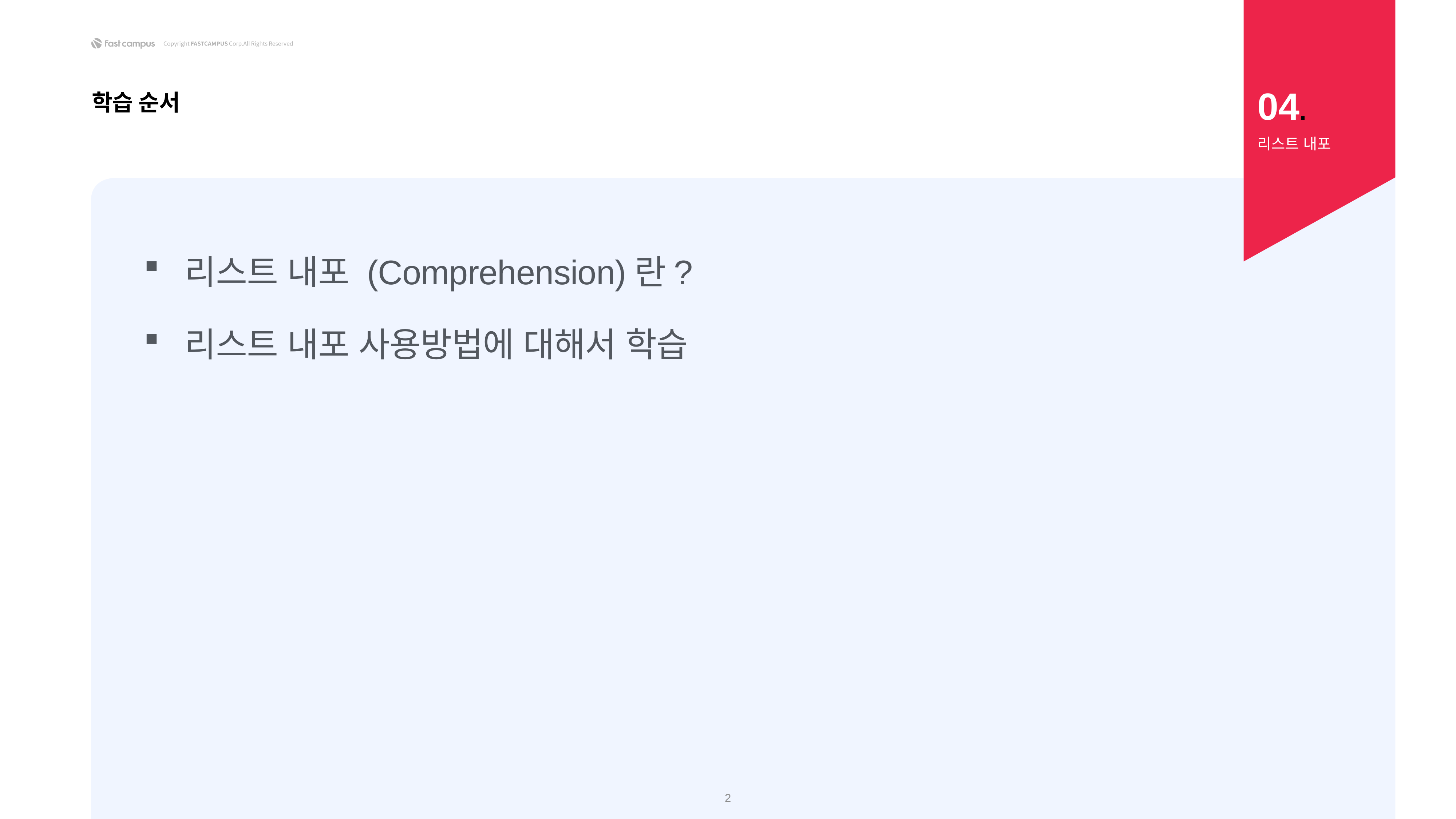

04.
학습 순서
리스트 내포
리스트 내포 (Comprehension)란?
리스트 내포 사용방법에 대해서 학습

2